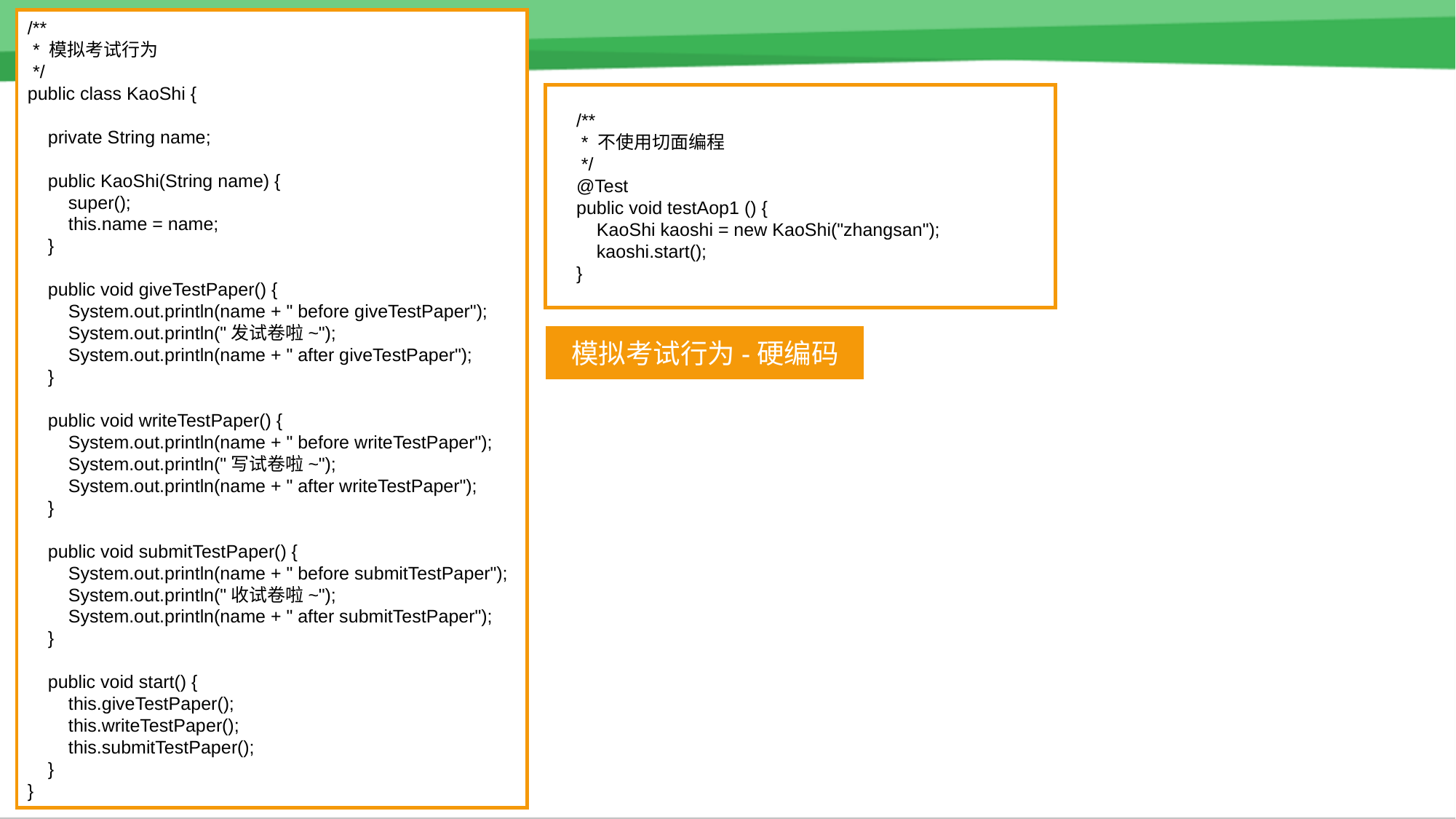

/**
 * 模拟考试行为
 */
public class KaoShi {

    private String name;

    public KaoShi(String name) {
        super();
        this.name = name;
    }

    public void giveTestPaper() {
        System.out.println(name + " before giveTestPaper");
        System.out.println("发试卷啦~");
        System.out.println(name + " after giveTestPaper");
    }

    public void writeTestPaper() {
        System.out.println(name + " before writeTestPaper");
        System.out.println("写试卷啦~");
        System.out.println(name + " after writeTestPaper");
    }

    public void submitTestPaper() {
        System.out.println(name + " before submitTestPaper");
        System.out.println("收试卷啦~");
        System.out.println(name + " after submitTestPaper");
    }

    public void start() {
        this.giveTestPaper();
        this.writeTestPaper();
        this.submitTestPaper();
    }
}
    /**
     * 不使用切面编程
     */
    @Test
    public void testAop1 () {
        KaoShi kaoshi = new KaoShi("zhangsan");
        kaoshi.start();
    }
模拟考试行为-硬编码